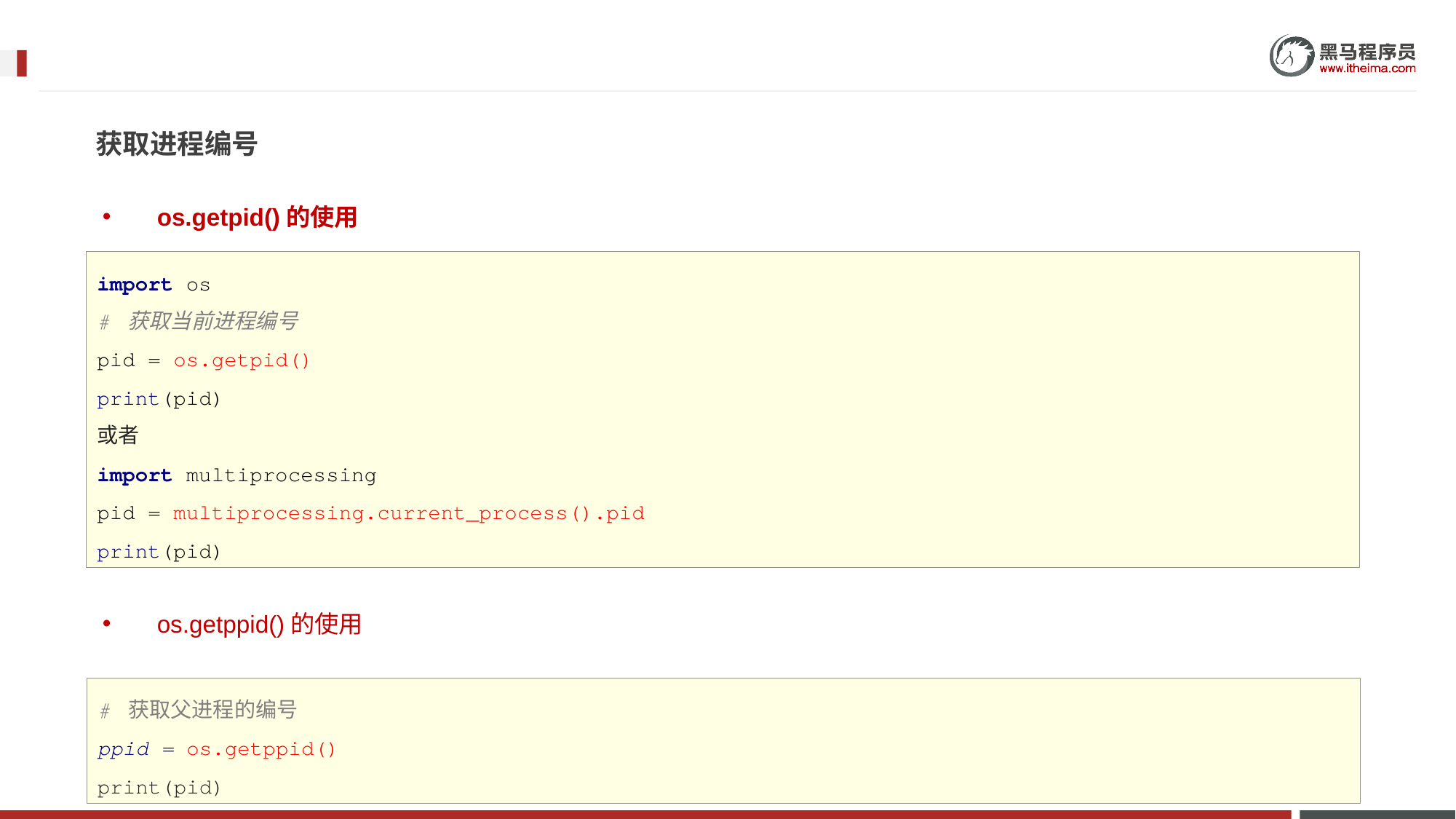

获取进程编号
os.getpid()的使用

os.getppid()的使用
import os
# 获取当前进程编号 pid = os.getpid() print(pid)
或者
import multiprocessing
pid = multiprocessing.current_process().pid
print(pid)
# 获取父进程的编号 ppid = os.getppid()
print(pid)